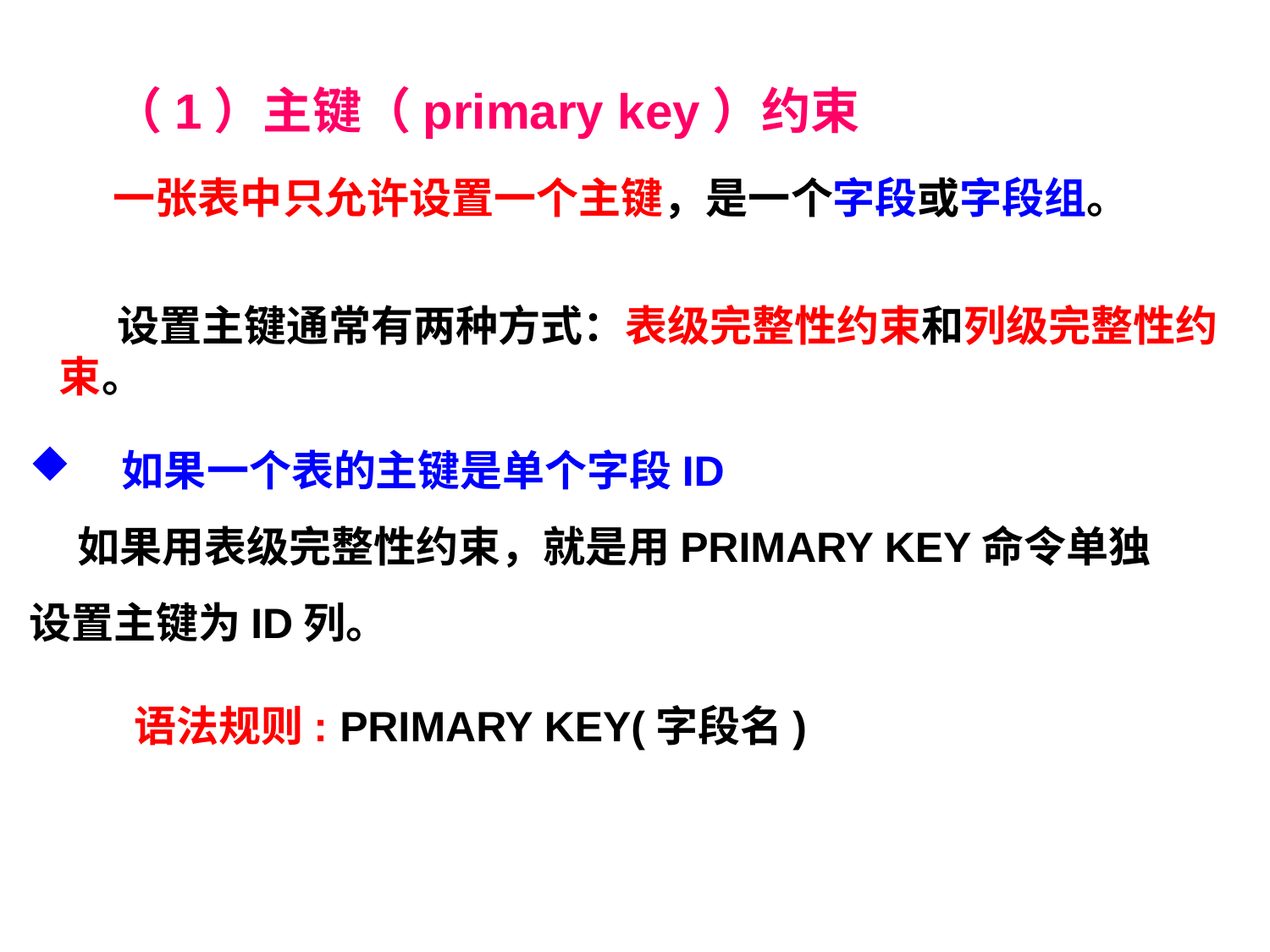

（1）主键（primary key）约束
一张表中只允许设置一个主键，是一个字段或字段组。
     设置主键通常有两种方式：表级完整性约束和列级完整性约束。
  如果一个表的主键是单个字段ID
    如果用表级完整性约束，就是用PRIMARY KEY命令单独设置主键为ID列。
语法规则: PRIMARY KEY(字段名)